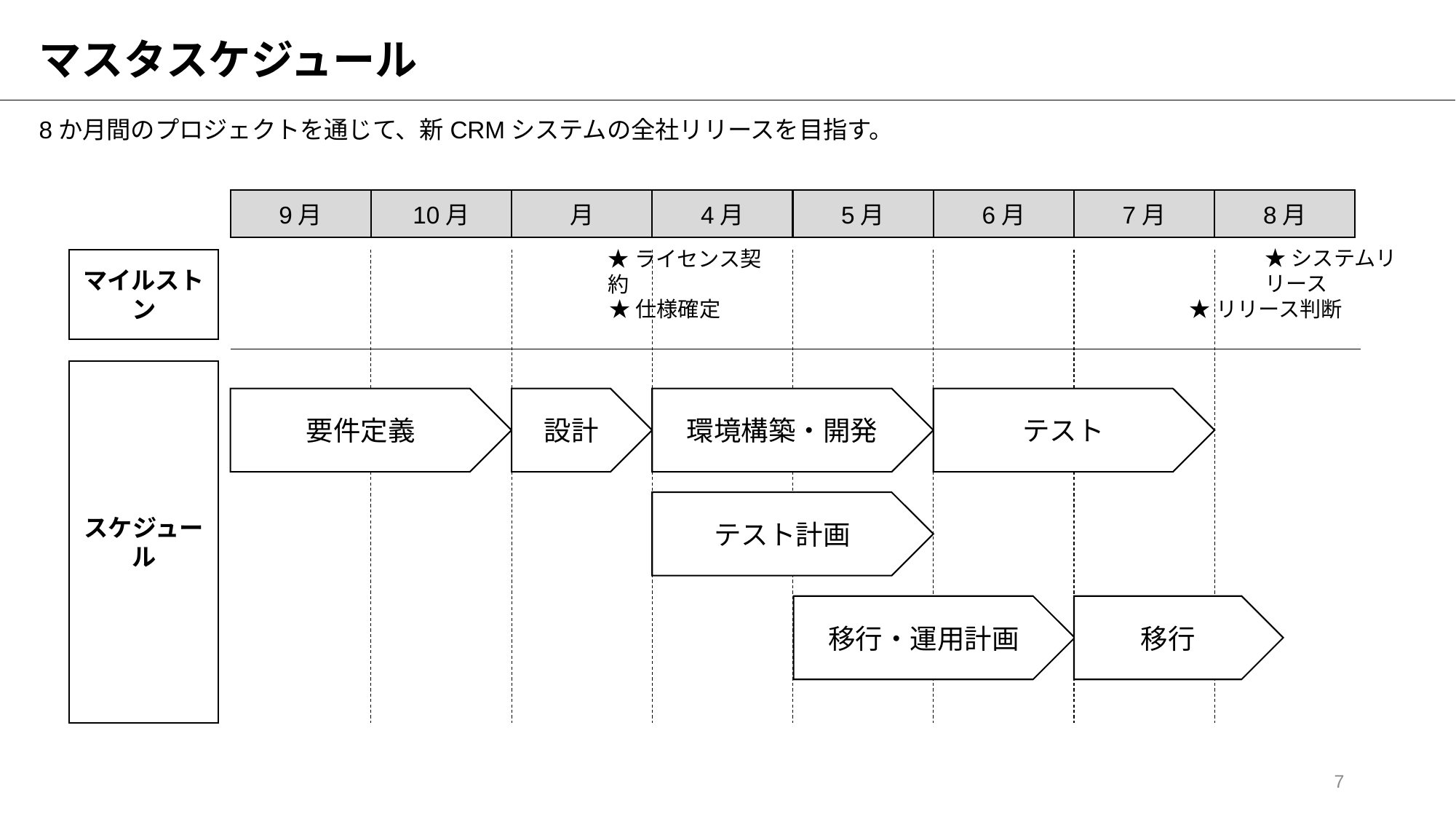

# マスタスケジュール
8か月間のプロジェクトを通じて、新CRMシステムの全社リリースを目指す。
9月
10月
月
4月
5月
6月
7月
8月
★システムリリース
★ライセンス契約
マイルストン
★仕様確定
★リリース判断
スケジュール
要件定義
設計
環境構築・開発
テスト
テスト計画
移行
移行・運用計画
7